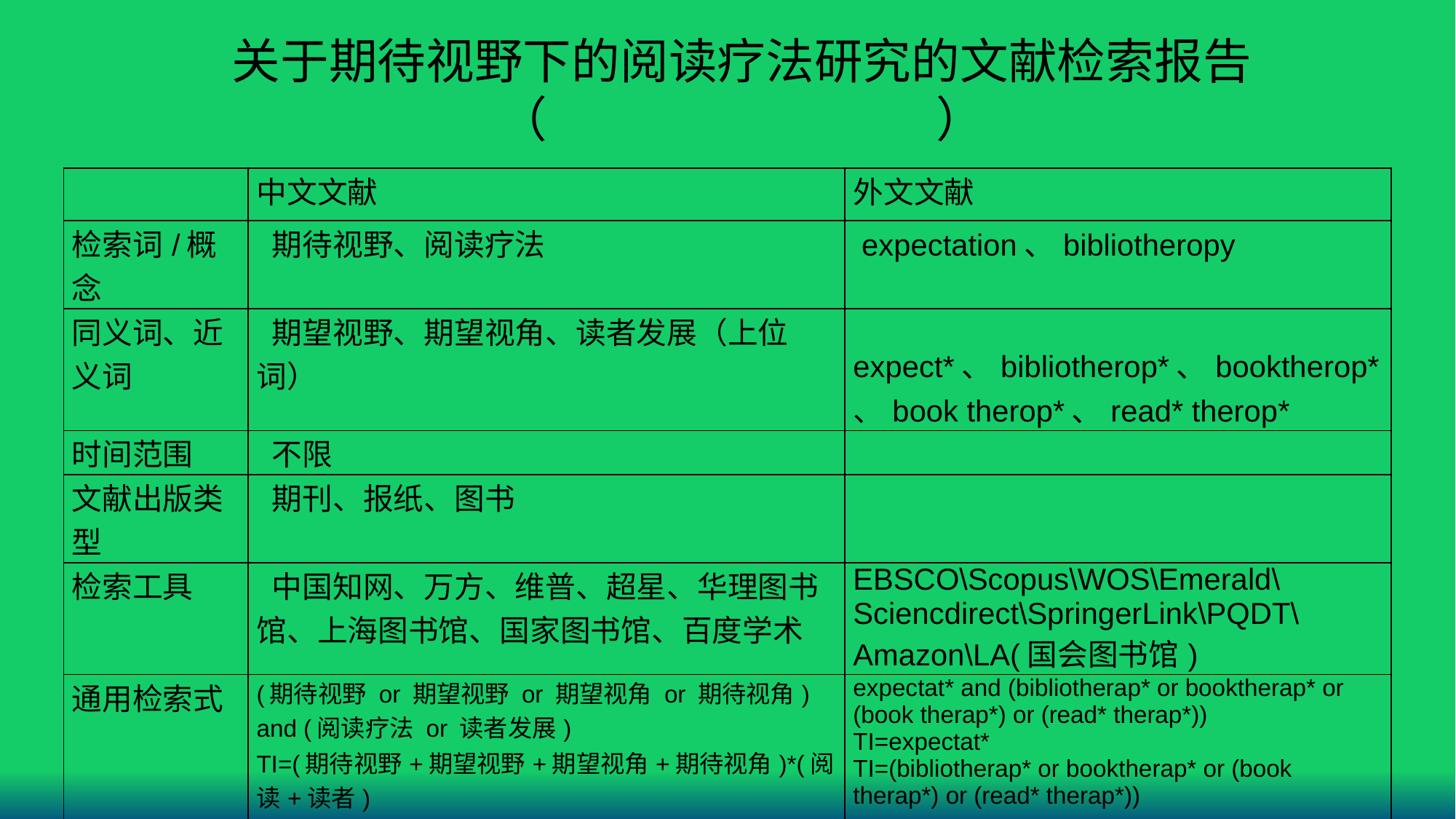

# 关于期待视野下的阅读疗法研究的文献检索报告 （为文献综述做准备）
|  | 中文文献 | 外文文献 |
| --- | --- | --- |
| 检索词/概念 | 期待视野、阅读疗法 | expectation、bibliotheropy |
| 同义词、近义词 | 期望视野、期望视角、读者发展（上位词） | expect\*、bibliotherop\*、booktherop\*、book therop\*、read\* therop\* |
| 时间范围 | 不限 |  |
| 文献出版类型 | 期刊、报纸、图书 |  |
| 检索工具 | 中国知网、万方、维普、超星、华理图书馆、上海图书馆、国家图书馆、百度学术 | EBSCO\Scopus\WOS\Emerald\Sciencdirect\SpringerLink\PQDT\Amazon\LA(国会图书馆) |
| 通用检索式 | (期待视野 or 期望视野 or 期望视角 or 期待视角) and (阅读疗法 or 读者发展) TI=(期待视野+期望视野+期望视角+期待视角)\*(阅读+读者) TI=(阅读疗法) | expectat\* and (bibliotherap\* or booktherap\* or (book therap\*) or (read\* therap\*)) TI=expectat\* TI=(bibliotherap\* or booktherap\* or (book therap\*) or (read\* therap\*)) |